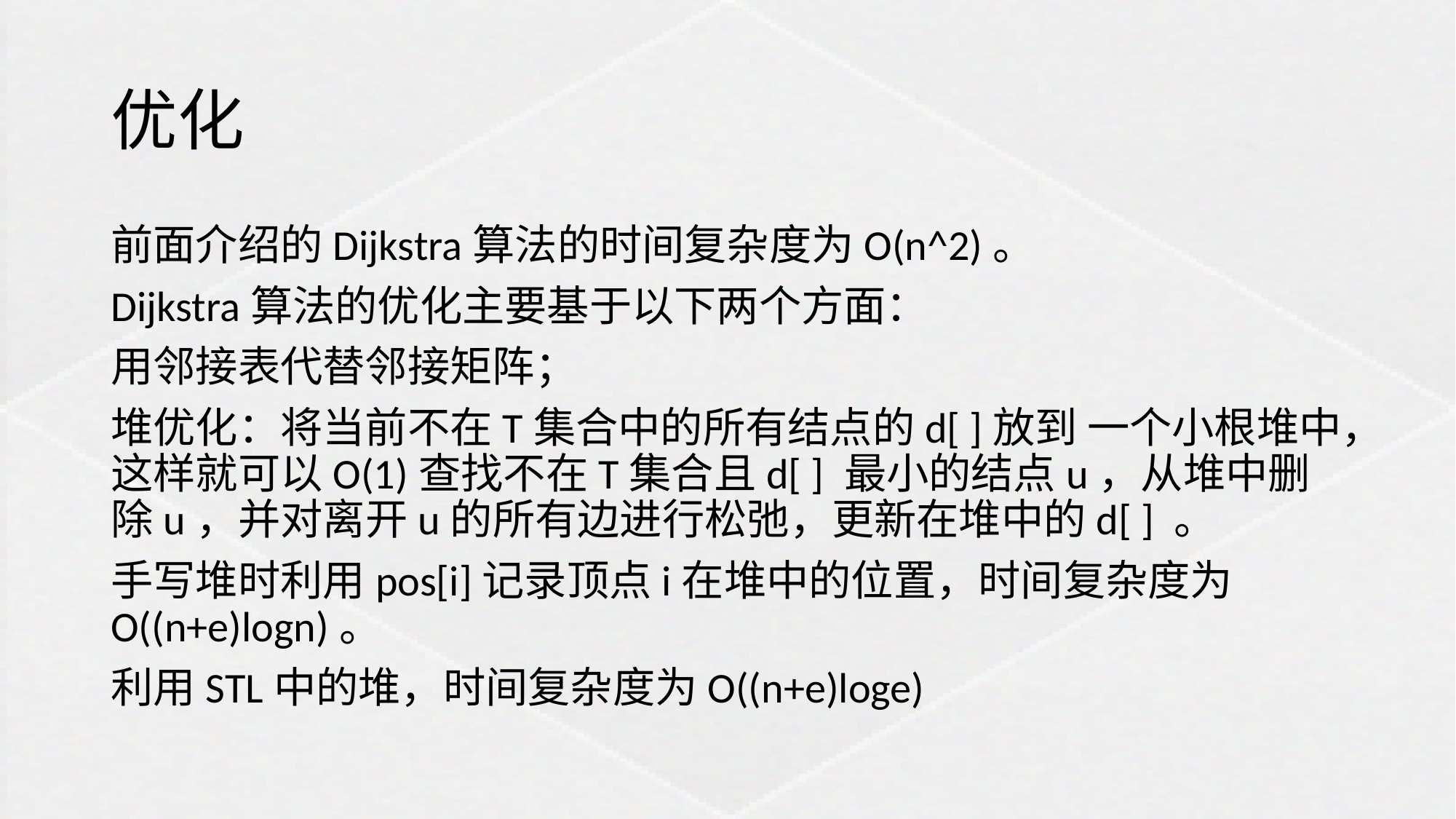

# 优化
前面介绍的Dijkstra算法的时间复杂度为O(n^2)。
Dijkstra算法的优化主要基于以下两个方面：
用邻接表代替邻接矩阵；
堆优化：将当前不在T集合中的所有结点的d[ ]放到 一个小根堆中，这样就可以O(1)查找不在T集合且d[ ] 最小的结点u，从堆中删除u，并对离开u的所有边进行松弛，更新在堆中的d[ ] 。
手写堆时利用pos[i]记录顶点i在堆中的位置，时间复杂度为O((n+e)logn)。
利用STL中的堆，时间复杂度为O((n+e)loge)